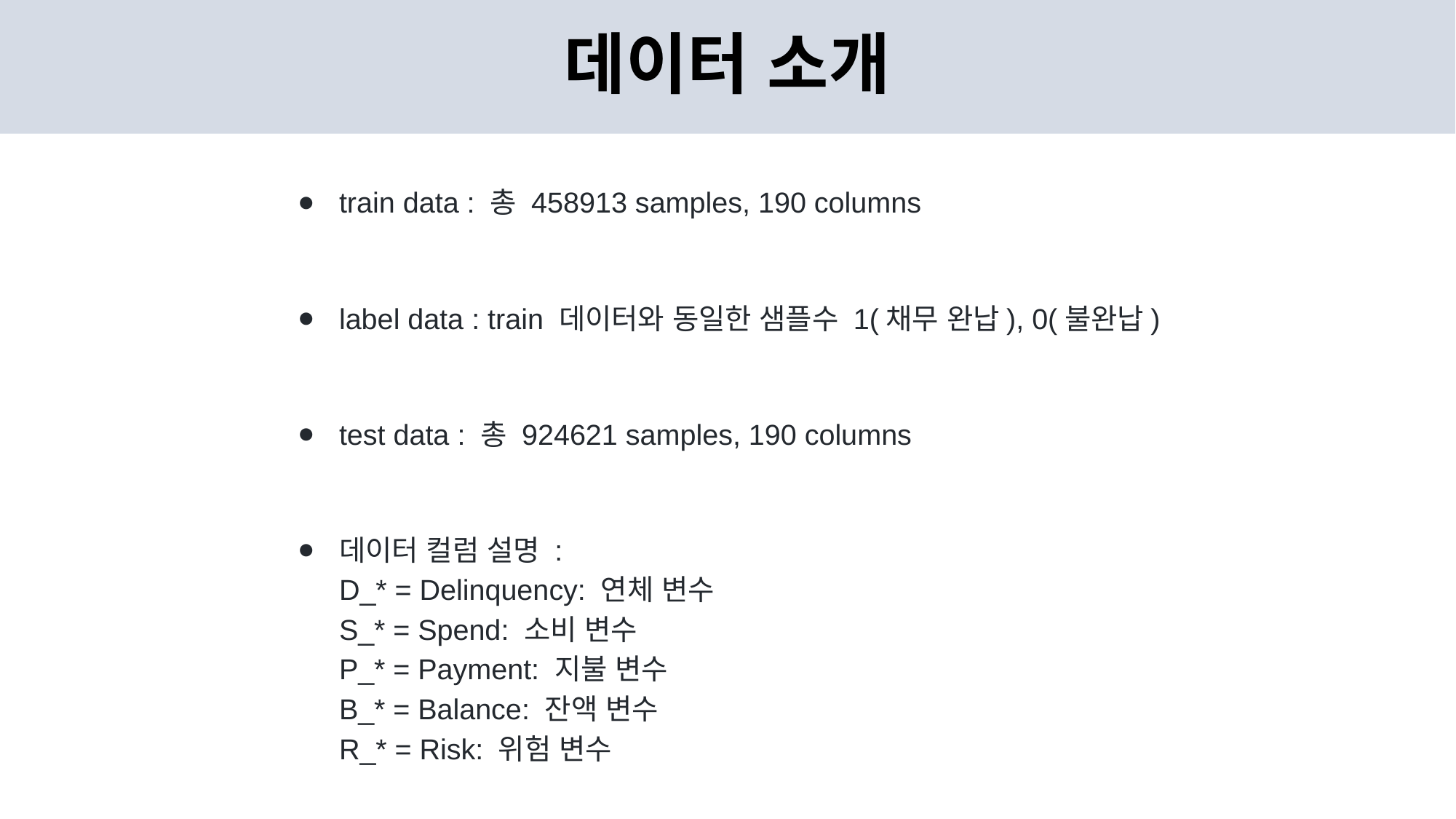

# 데이터 소개
train data : 총 458913 samples, 190 columns

label data : train 데이터와 동일한 샘플수 1(채무 완납), 0(불완납)

test data : 총 924621 samples, 190 columns

데이터 컬럼 설명 :
D_* = Delinquency: 연체 변수
S_* = Spend: 소비 변수
P_* = Payment: 지불 변수
B_* = Balance: 잔액 변수
R_* = Risk: 위험 변수